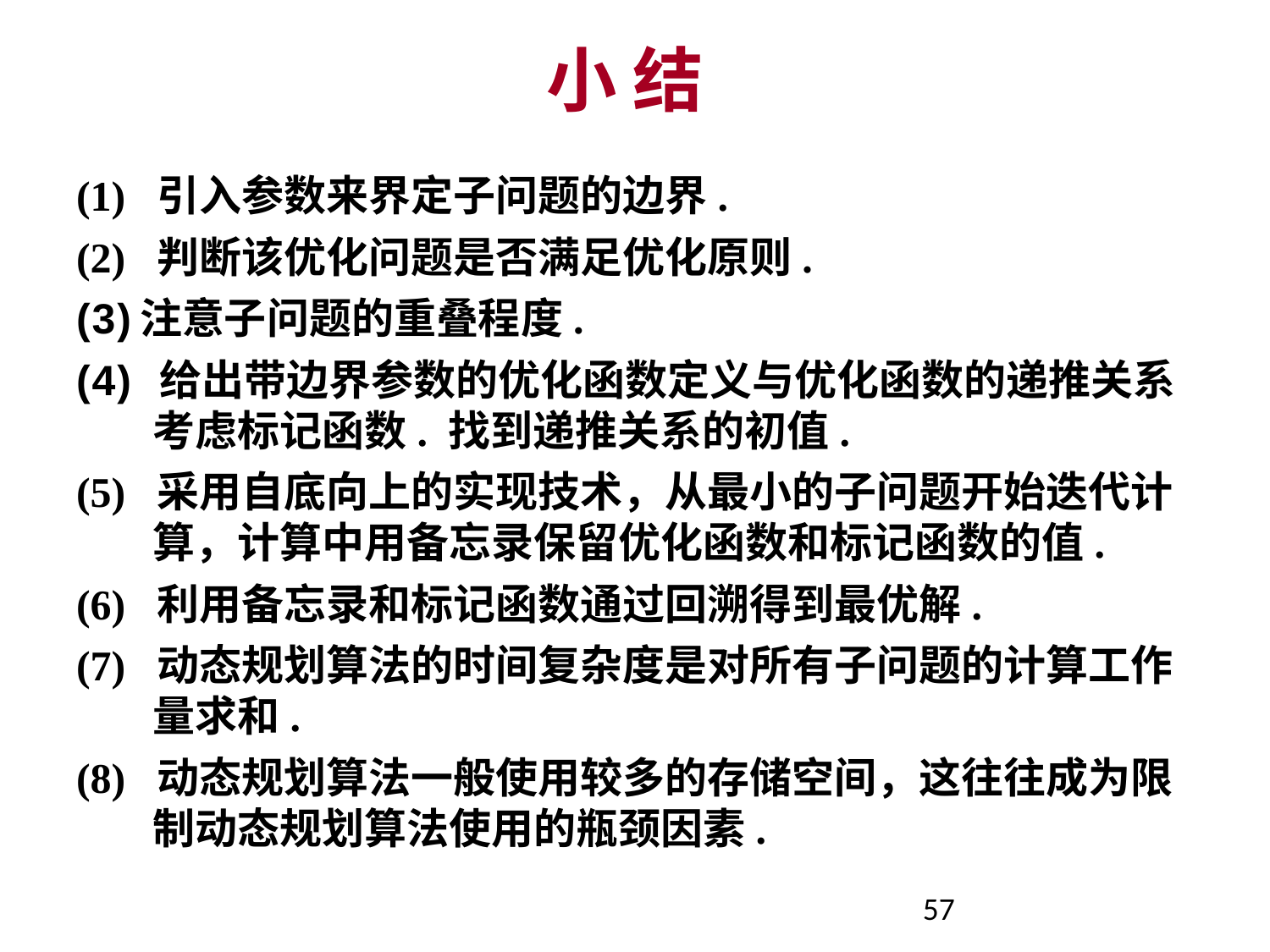

小 结
(1)  引入参数来界定子问题的边界.
(2)  判断该优化问题是否满足优化原则.
注意子问题的重叠程度.
 给出带边界参数的优化函数定义与优化函数的递推关系
       考虑标记函数. 找到递推关系的初值.
(5)  采用自底向上的实现技术，从最小的子问题开始迭代计
       算，计算中用备忘录保留优化函数和标记函数的值.
(6)  利用备忘录和标记函数通过回溯得到最优解.
(7)  动态规划算法的时间复杂度是对所有子问题的计算工作
       量求和.
(8)  动态规划算法一般使用较多的存储空间，这往往成为限
       制动态规划算法使用的瓶颈因素.
57